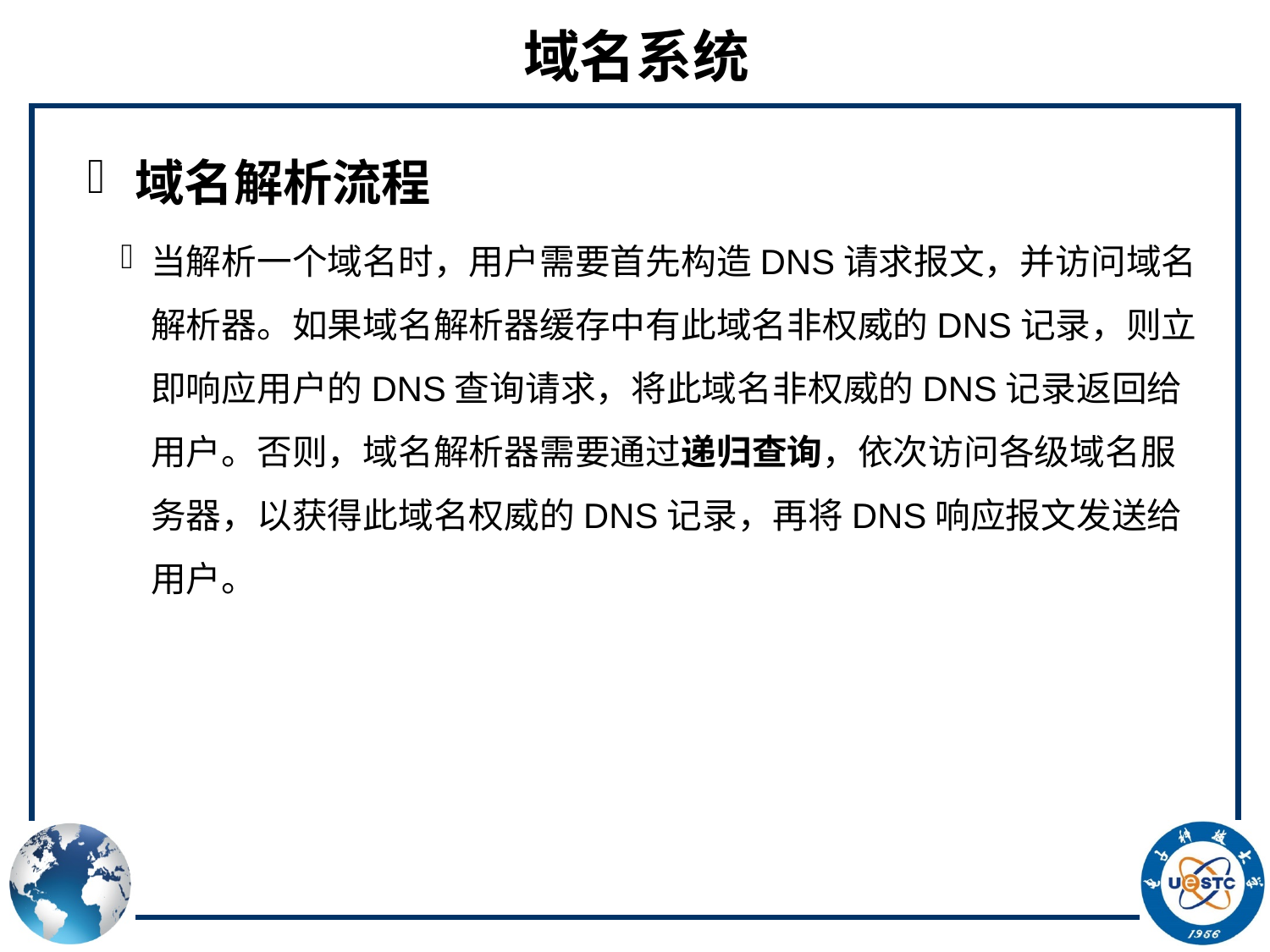

# 域名系统
域名解析流程
当解析一个域名时，用户需要首先构造DNS请求报文，并访问域名解析器。如果域名解析器缓存中有此域名非权威的DNS记录，则立即响应用户的DNS查询请求，将此域名非权威的DNS记录返回给用户。否则，域名解析器需要通过递归查询，依次访问各级域名服务器，以获得此域名权威的DNS记录，再将DNS响应报文发送给用户。